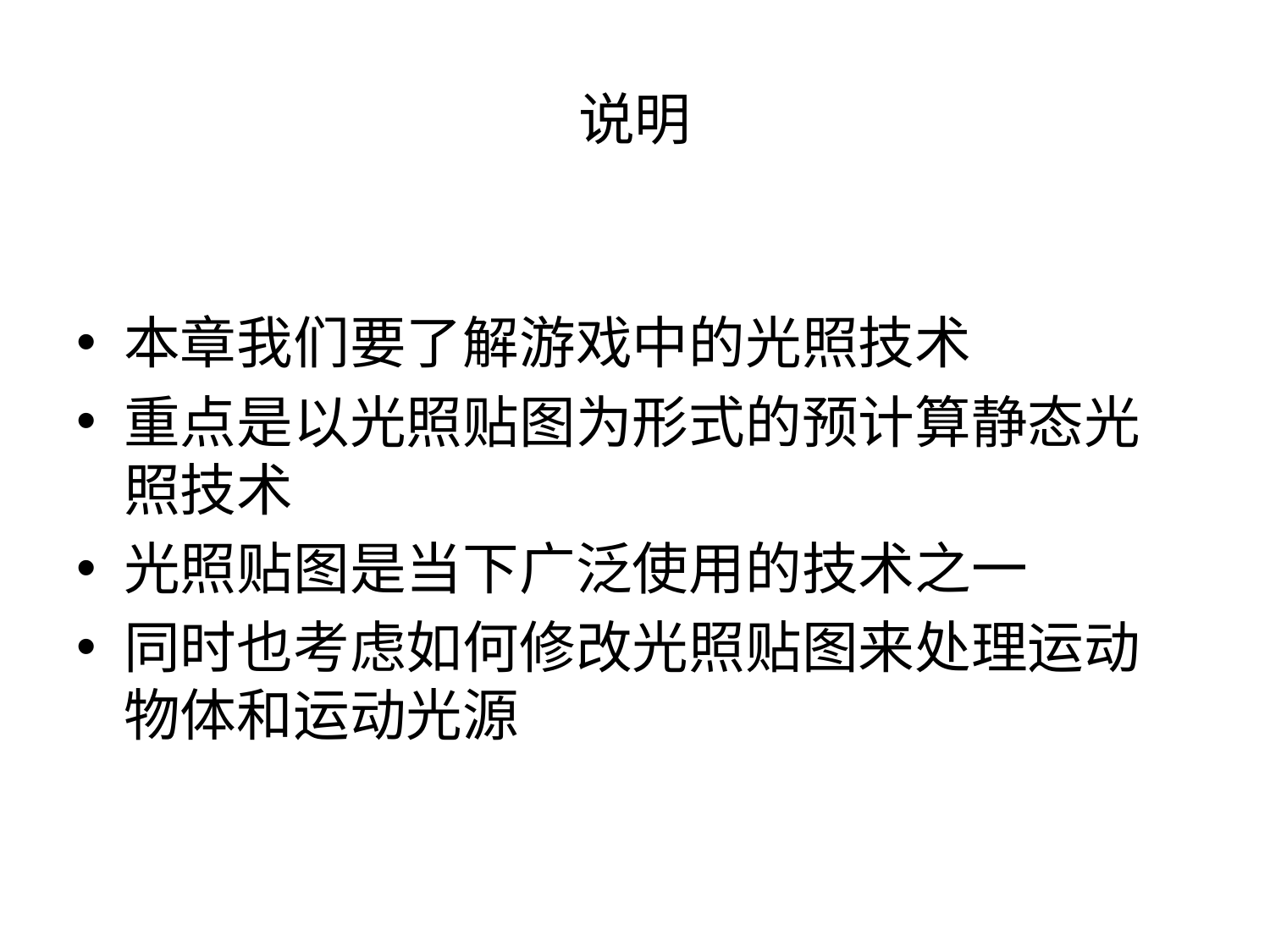

# 说明

本章我们要了解游戏中的光照技术
重点是以光照贴图为形式的预计算静态光照技术
光照贴图是当下广泛使用的技术之一
同时也考虑如何修改光照贴图来处理运动物体和运动光源